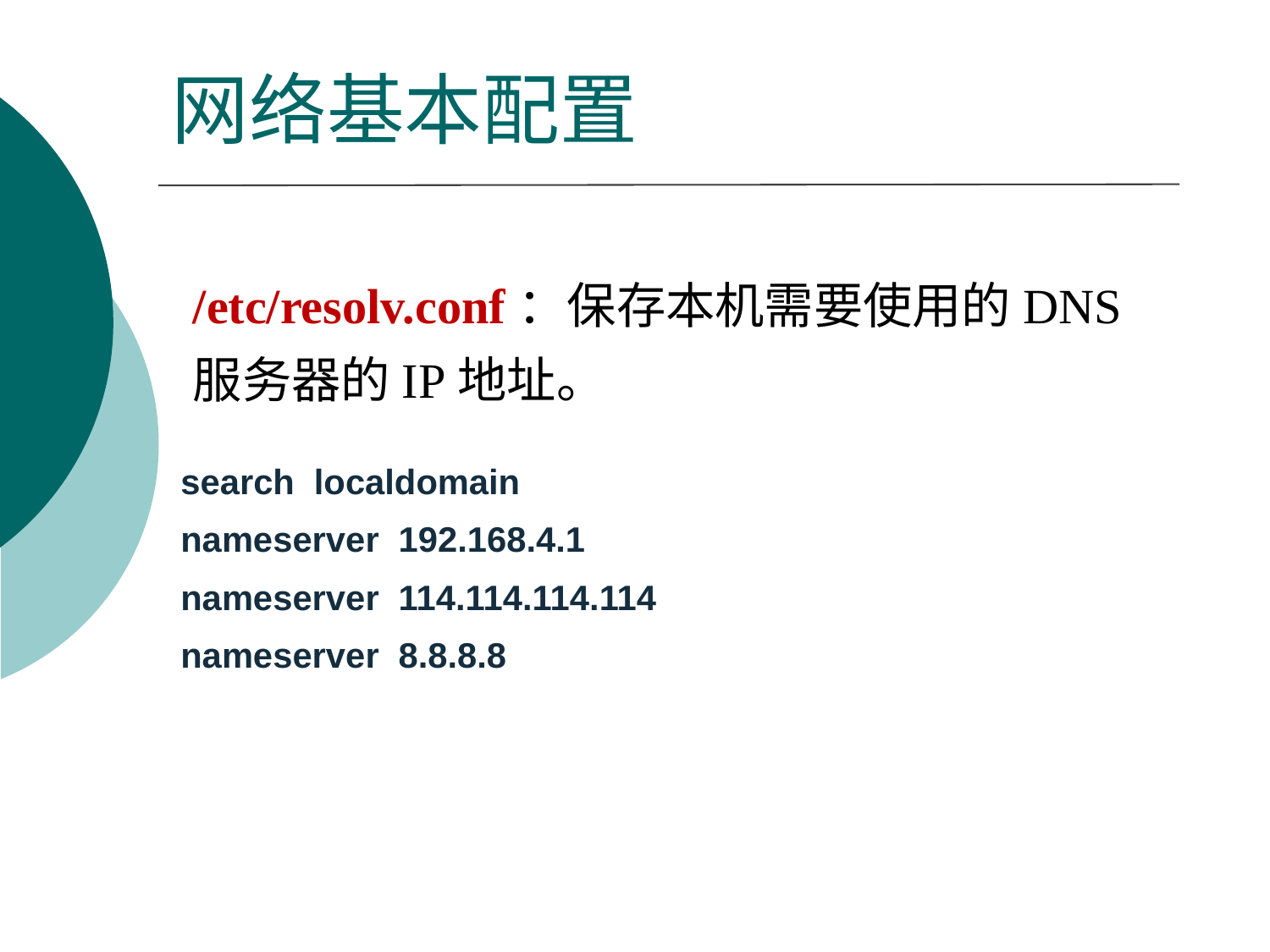

# 网络基本配置
/etc/resolv.conf：保存本机需要使用的DNS服务器的IP地址。
search  localdomain
nameserver  192.168.4.1
nameserver  114.114.114.114
nameserver  8.8.8.8